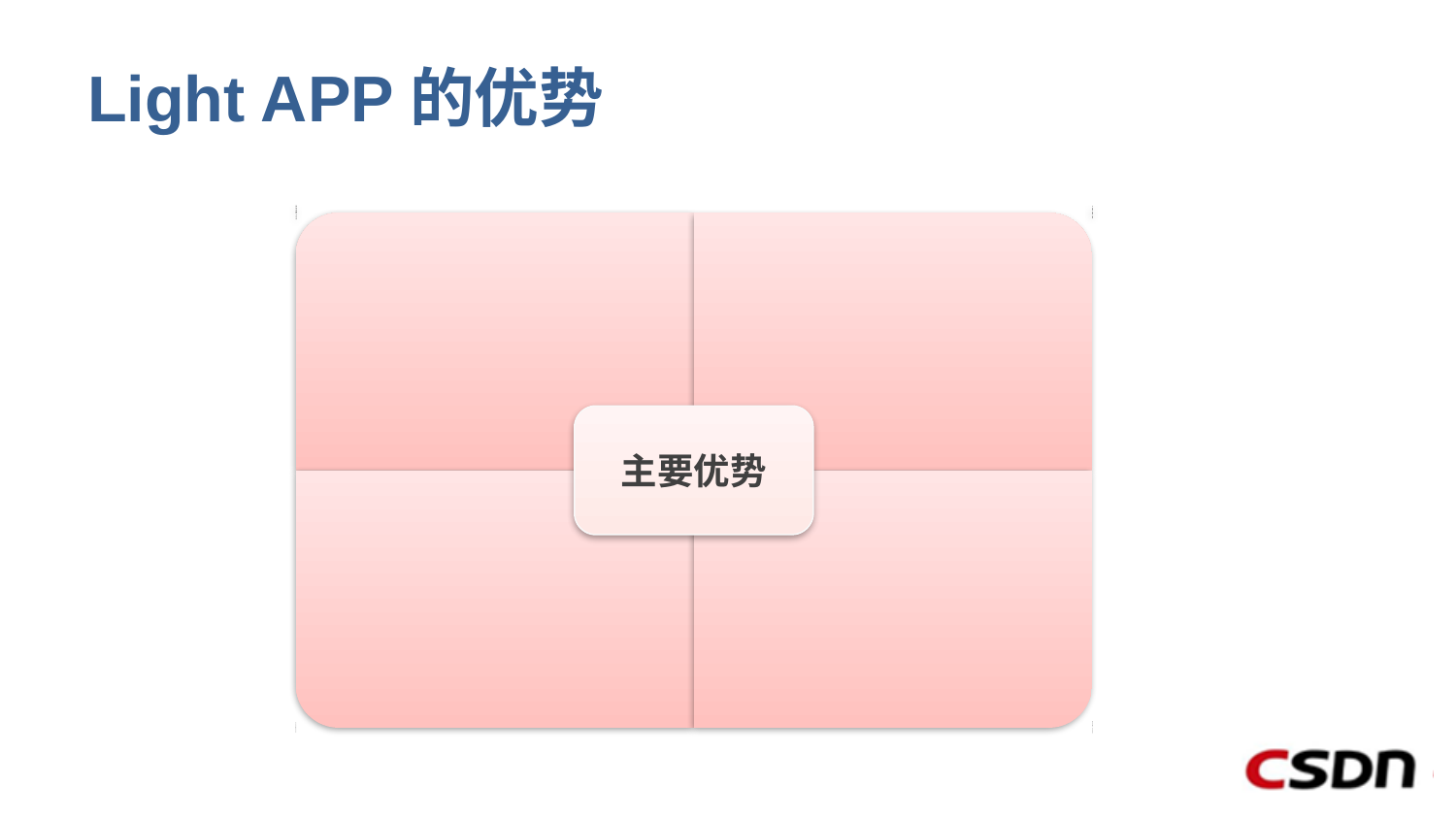

# Light APP的优势
主要优势
我的品牌
亿人可见
开发成本低
使用门槛低
迭代更新容易
无需商店审核
本地资源调用
蓝牙/麦克风/摄像头